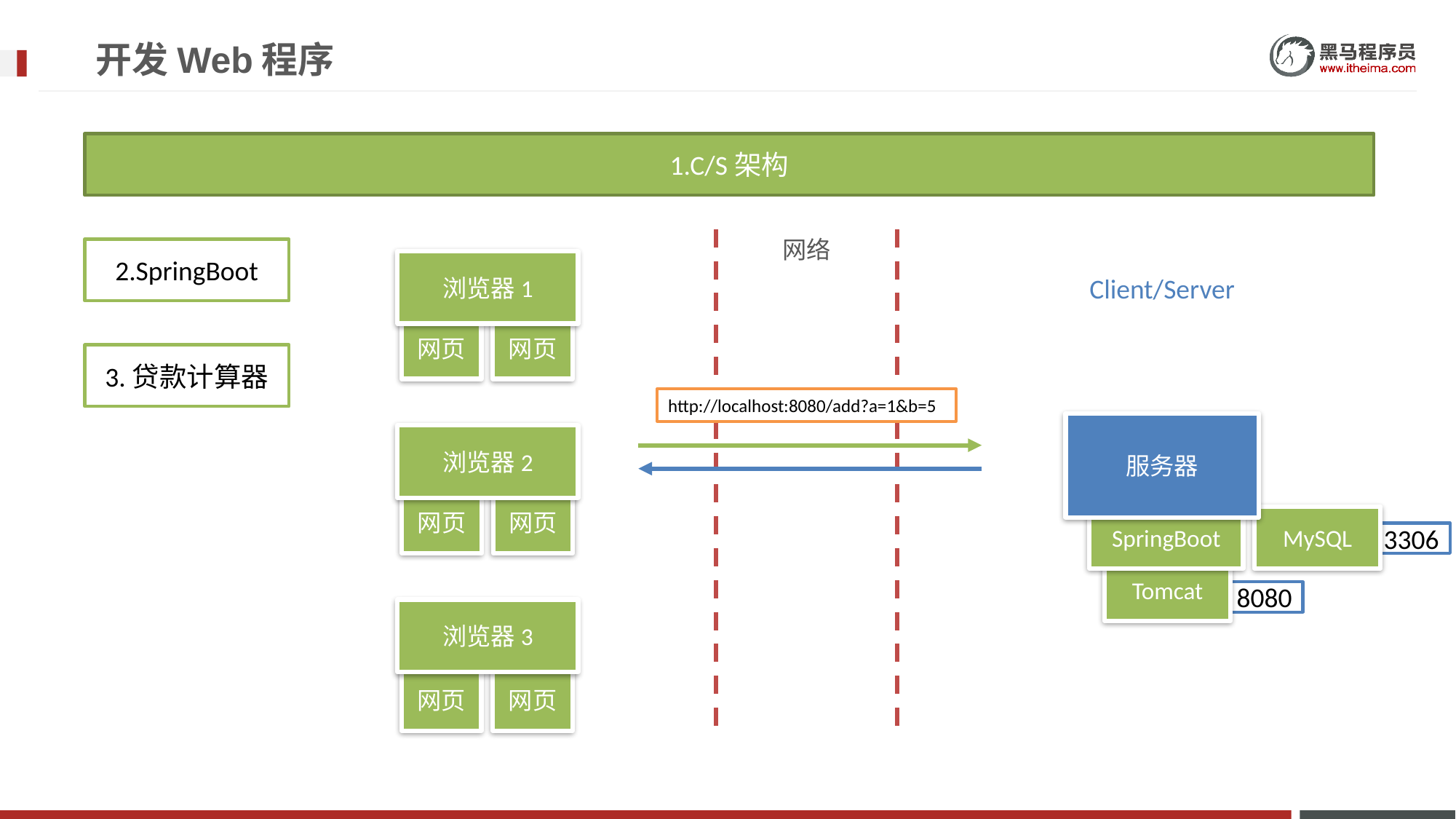

# 开发Web程序
1.C/S架构
网络
2.SpringBoot
浏览器1
Client/Server
网页
网页
3.贷款计算器
http://localhost:8080/add?a=1&b=5
服务器
浏览器2
网页
网页
SpringBoot
MySQL
3306
Tomcat
8080
浏览器3
网页
网页